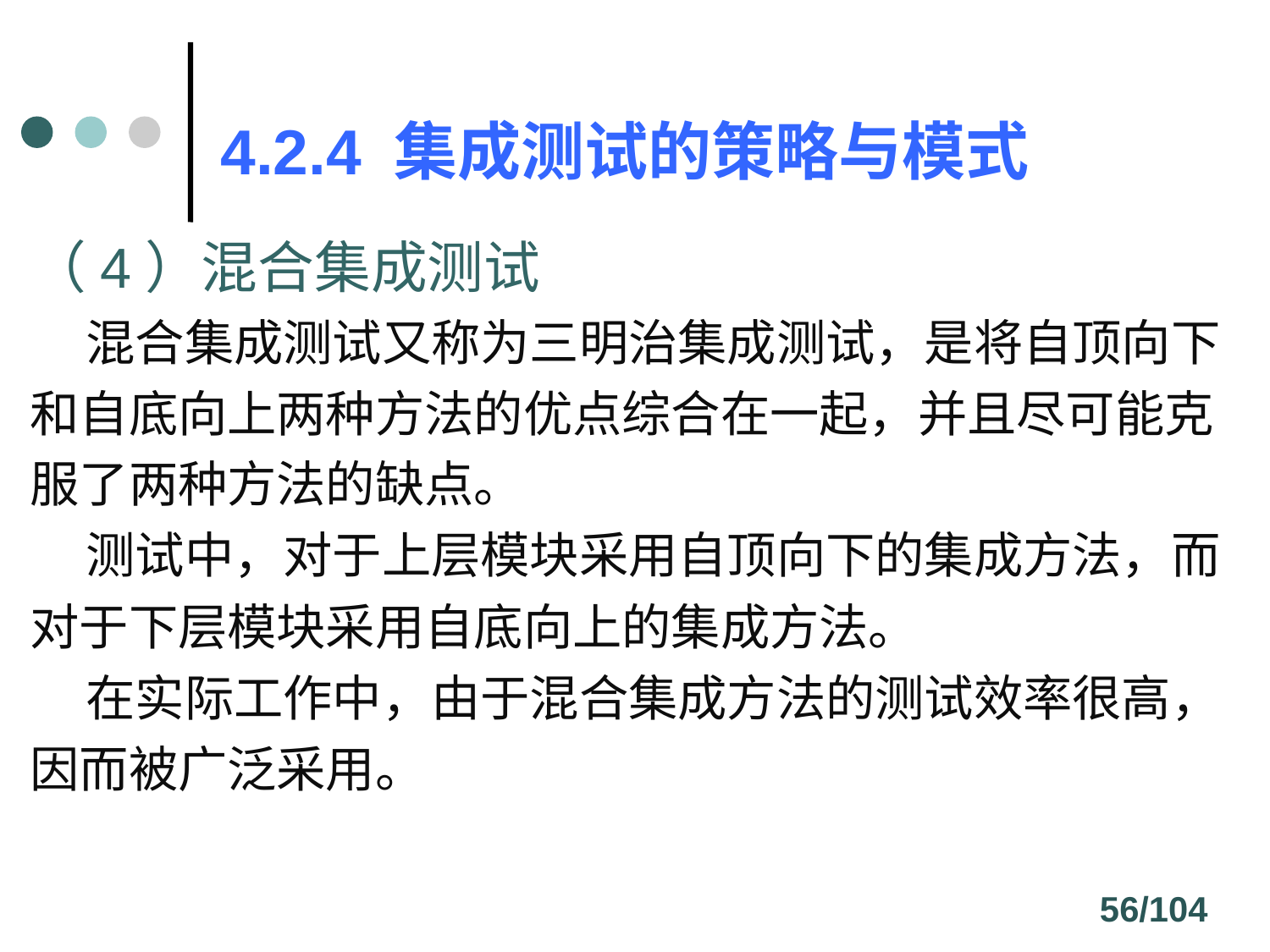

# 4.2.4 集成测试的策略与模式
（4）混合集成测试
    混合集成测试又称为三明治集成测试，是将自顶向下和自底向上两种方法的优点综合在一起，并且尽可能克服了两种方法的缺点。
    测试中，对于上层模块采用自顶向下的集成方法，而对于下层模块采用自底向上的集成方法。
    在实际工作中，由于混合集成方法的测试效率很高，因而被广泛采用。
56/104